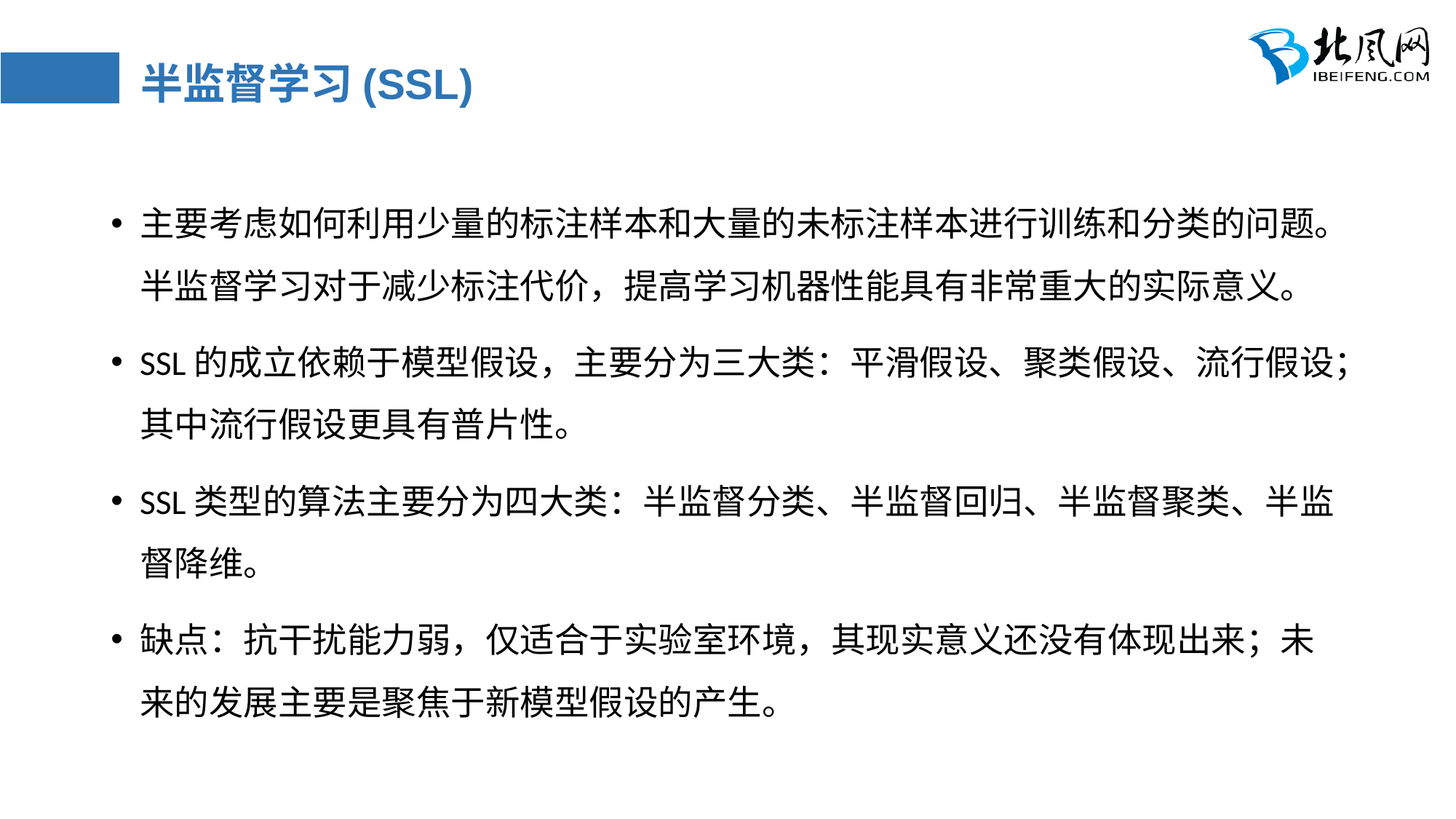

# 半监督学习(SSL)
主要考虑如何利用少量的标注样本和大量的未标注样本进行训练和分类的问题。半监督学习对于减少标注代价，提高学习机器性能具有非常重大的实际意义。
SSL的成立依赖于模型假设，主要分为三大类：平滑假设、聚类假设、流行假设；其中流行假设更具有普片性。
SSL类型的算法主要分为四大类：半监督分类、半监督回归、半监督聚类、半监督降维。
缺点：抗干扰能力弱，仅适合于实验室环境，其现实意义还没有体现出来；未来的发展主要是聚焦于新模型假设的产生。